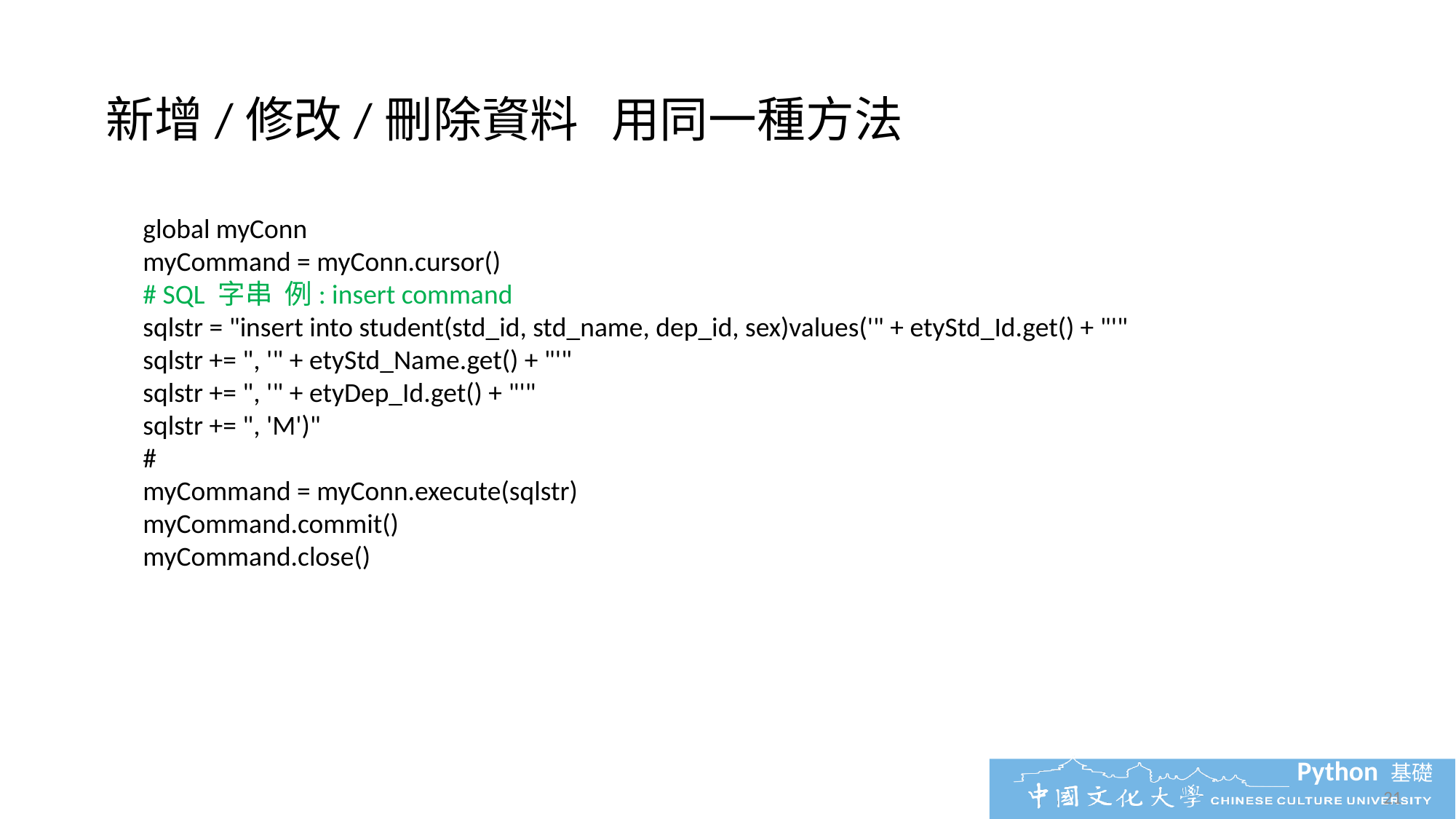

新增/修改/刪除資料   用同一種方法
    global myConn
    myCommand = myConn.cursor()
    # SQL 字串  例: insert command
    sqlstr = "insert into student(std_id, std_name, dep_id, sex)values('" + etyStd_Id.get() + "'"
    sqlstr += ", '" + etyStd_Name.get() + "'"
    sqlstr += ", '" + etyDep_Id.get() + "'"
    sqlstr += ", 'M')"
    #
    myCommand = myConn.execute(sqlstr)
    myCommand.commit()
    myCommand.close()
21